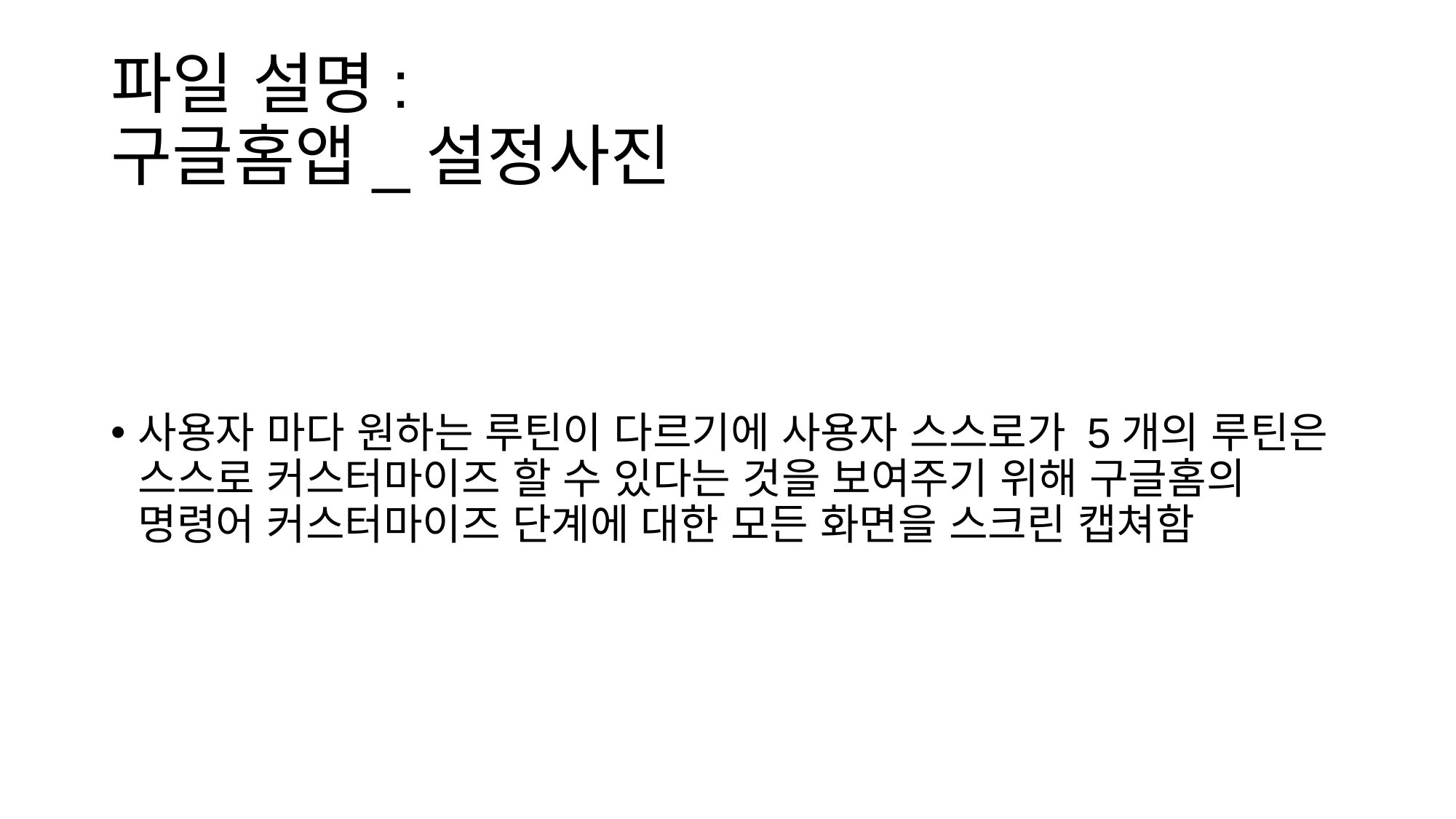

# 파일 설명: 구글홈앱_설정사진

사용자 마다 원하는 루틴이 다르기에 사용자 스스로가 5개의 루틴은 스스로 커스터마이즈 할 수 있다는 것을 보여주기 위해 구글홈의 명령어 커스터마이즈 단계에 대한 모든 화면을 스크린 캡쳐함